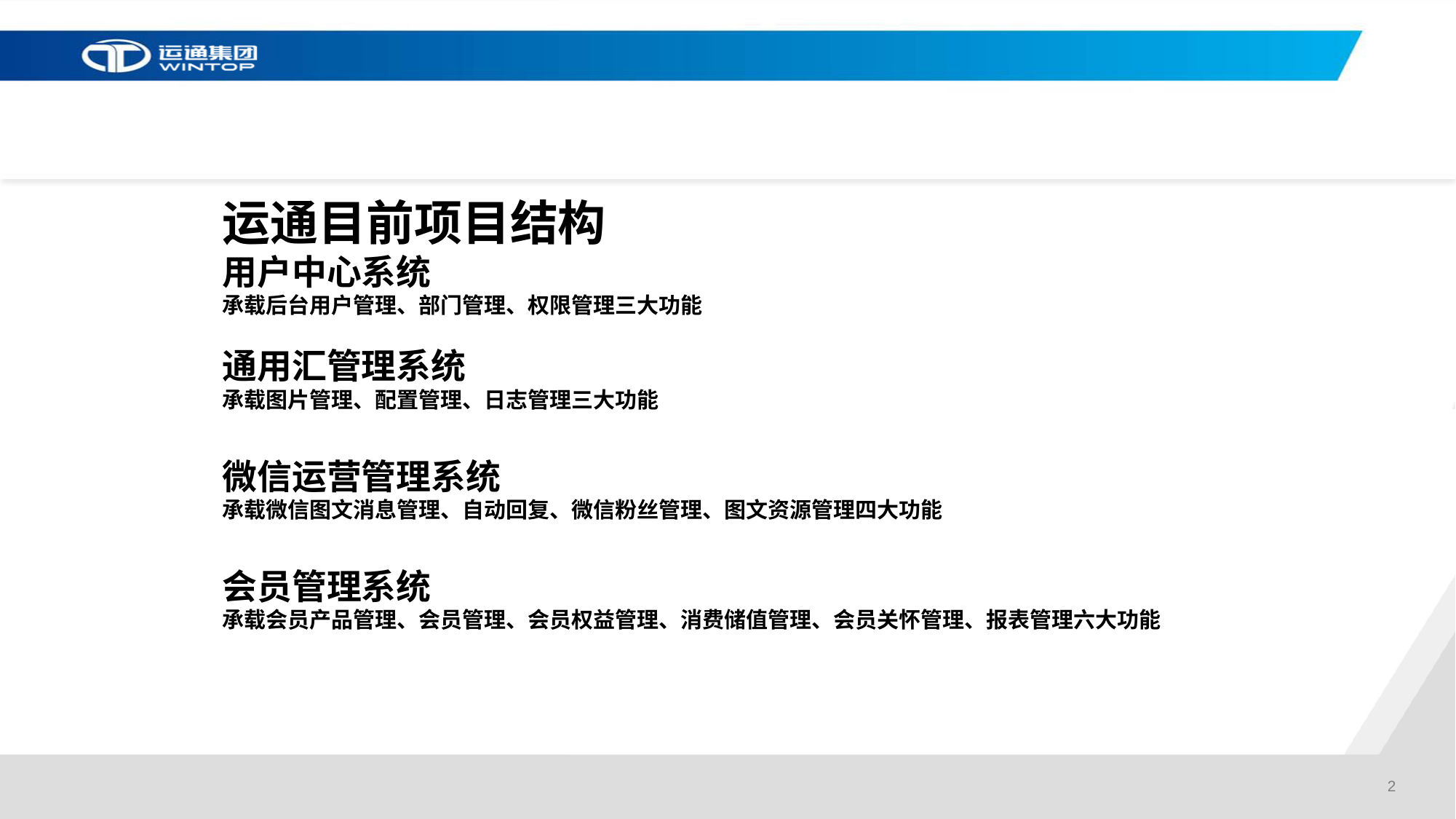

# 运通目前项目结构 用户中心系统 承载后台用户管理、部门管理、权限管理三大功能 通用汇管理系统 承载图片管理、配置管理、日志管理三大功能 微信运营管理系统 承载微信图文消息管理、自动回复、微信粉丝管理、图文资源管理四大功能 会员管理系统 承载会员产品管理、会员管理、会员权益管理、消费储值管理、会员关怀管理、报表管理六大功能